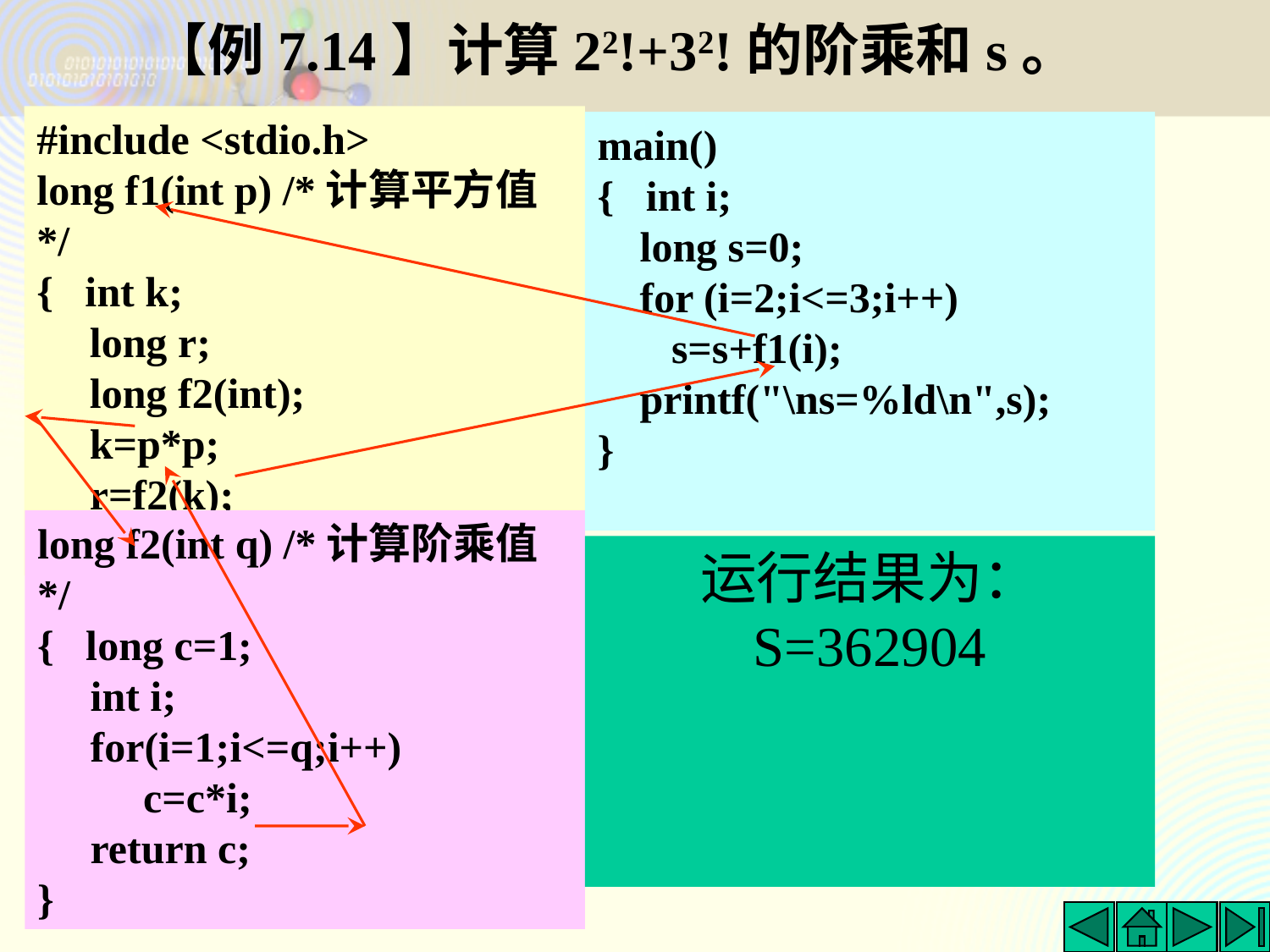

# 【例7.14】计算22!+32!的阶乘和s。
#include <stdio.h>
long f1(int p) /*计算平方值*/
{   int k;
     long r;
     long f2(int);
     k=p*p;
     r=f2(k);
     return r;  }
main()
{   int i;
    long s=0;
    for (i=2;i<=3;i++)
       s=s+f1(i);
    printf("\ns=%ld\n",s);
}

long f2(int q) /*计算阶乘值*/
{   long c=1;
     int i;
     for(i=1;i<=q;i++)
          c=c*i;
     return c;
}
运行结果为：
S=362904